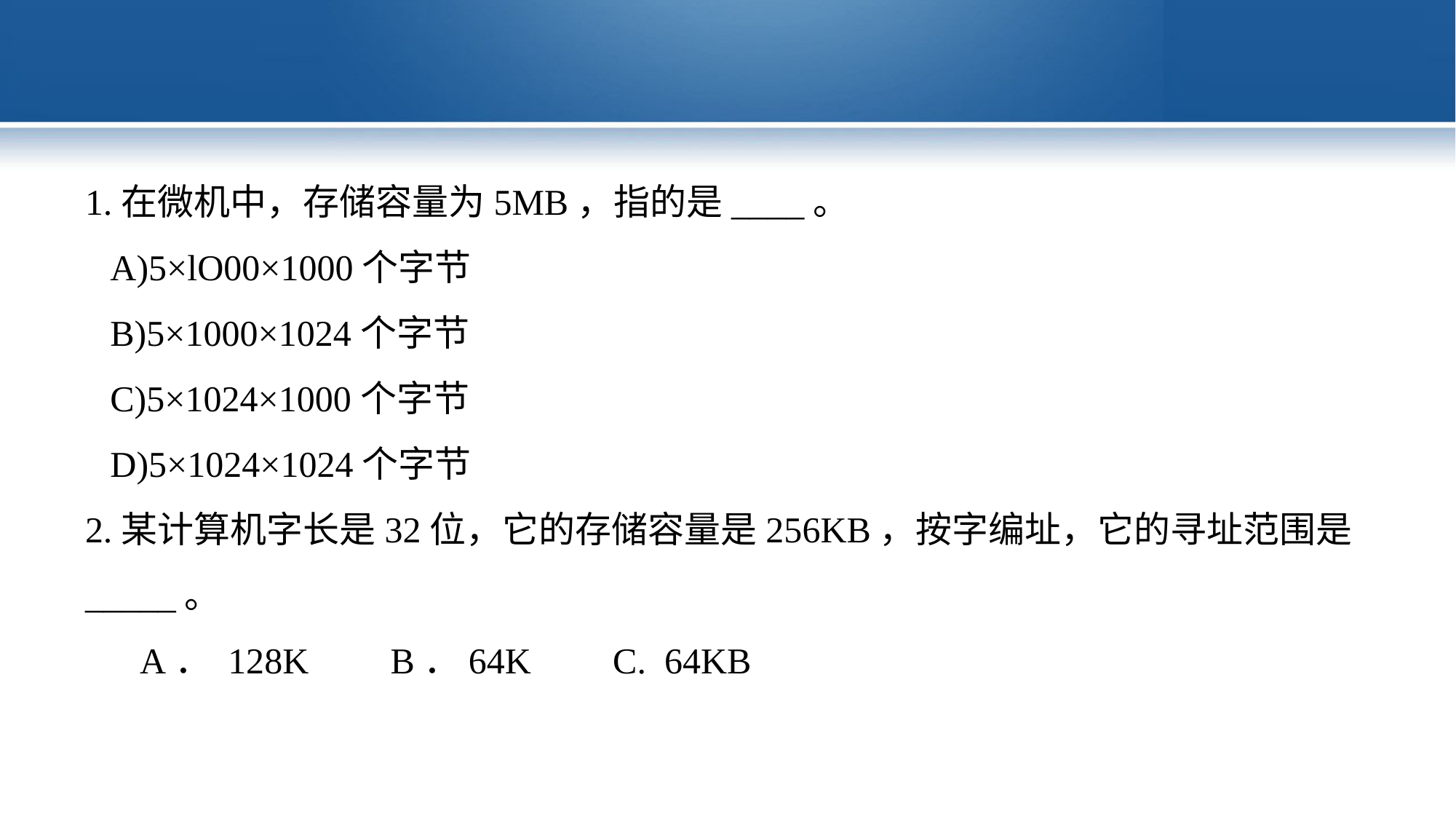

1.在微机中，存储容量为5MB，指的是____。
  A)5×lO00×1000个字节
  B)5×1000×1024个字节
  C)5×1024×1000个字节
  D)5×1024×1024个字节
2.某计算机字长是32位，它的存储容量是256KB，按字编址，它的寻址范围是_____。
      A． 128K         B．64K         C.  64KB